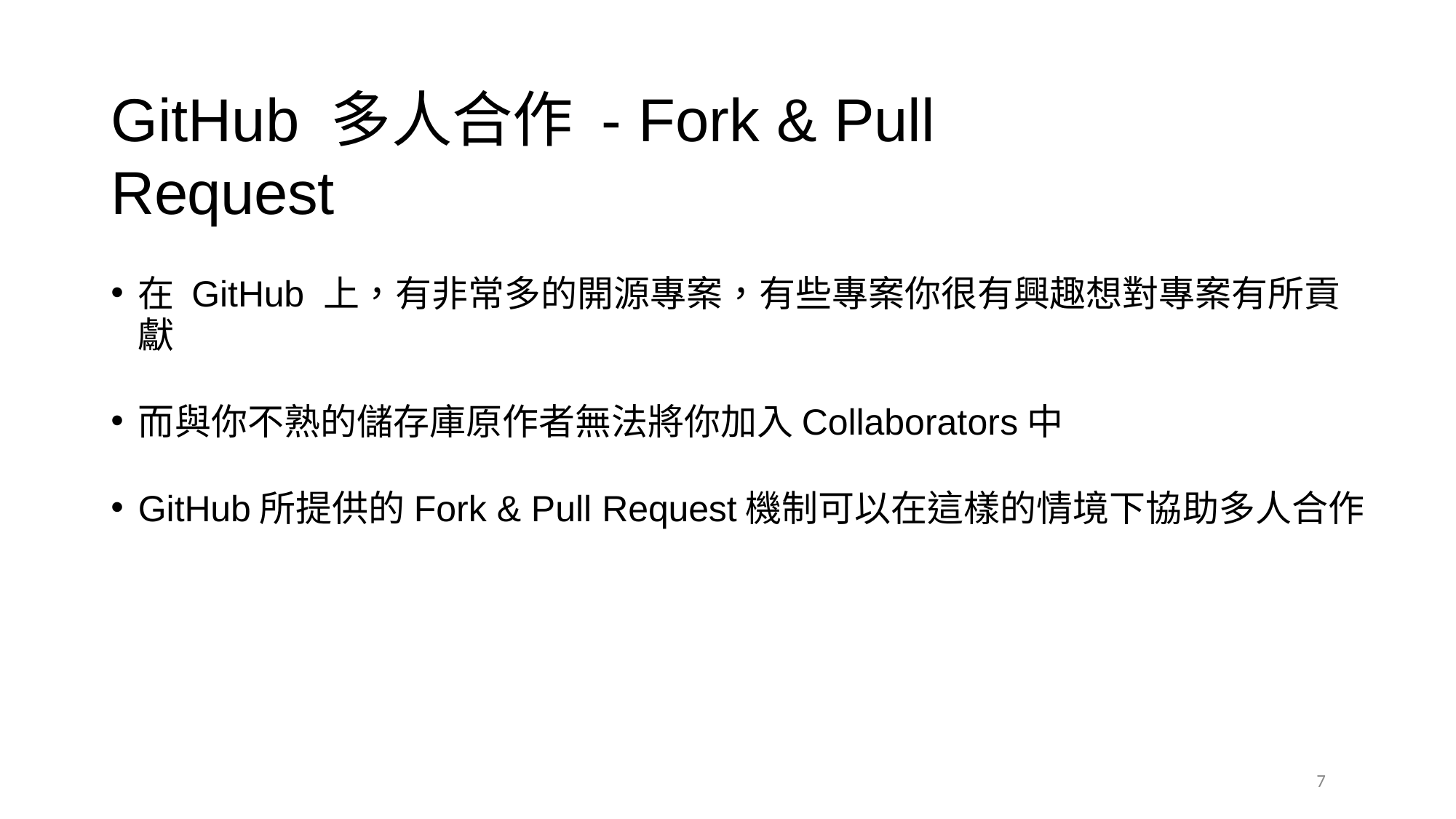

# GitHub 多人合作 - Fork & Pull Request
在 GitHub 上，有非常多的開源專案，有些專案你很有興趣想對專案有所貢
獻

而與你不熟的儲存庫原作者無法將你加入Collaborators中

GitHub所提供的Fork & Pull Request機制可以在這樣的情境下協助多人合作
7